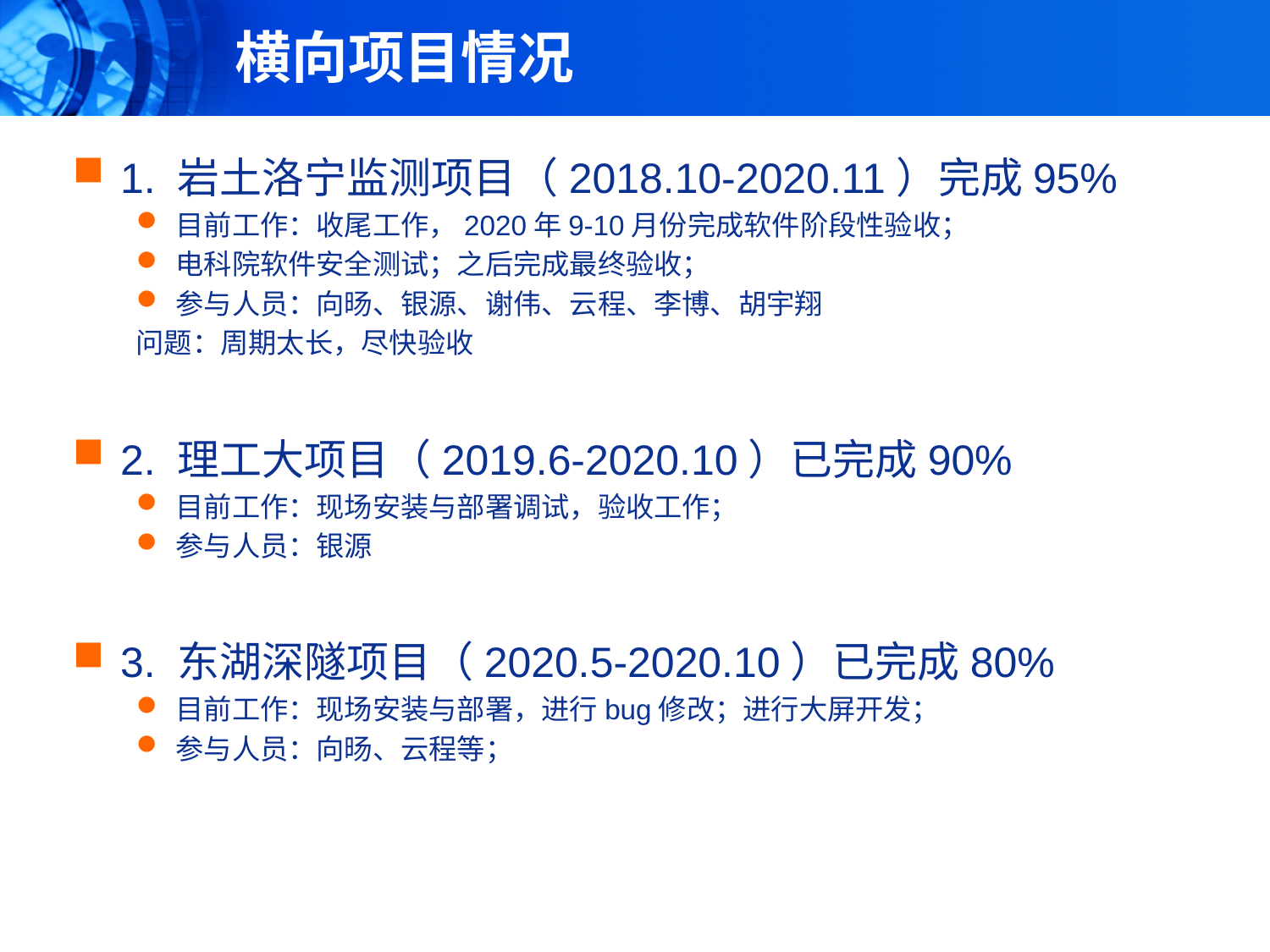

横向项目情况
1. 岩土洛宁监测项目（2018.10-2020.11）完成95%
目前工作：收尾工作，2020年9-10月份完成软件阶段性验收；
电科院软件安全测试；之后完成最终验收；
参与人员：向旸、银源、谢伟、云程、李博、胡宇翔
问题：周期太长，尽快验收

2. 理工大项目（2019.6-2020.10）已完成90%
目前工作：现场安装与部署调试，验收工作；
参与人员：银源

3. 东湖深隧项目（2020.5-2020.10）已完成80%
目前工作：现场安装与部署，进行bug修改；进行大屏开发；
参与人员：向旸、云程等；